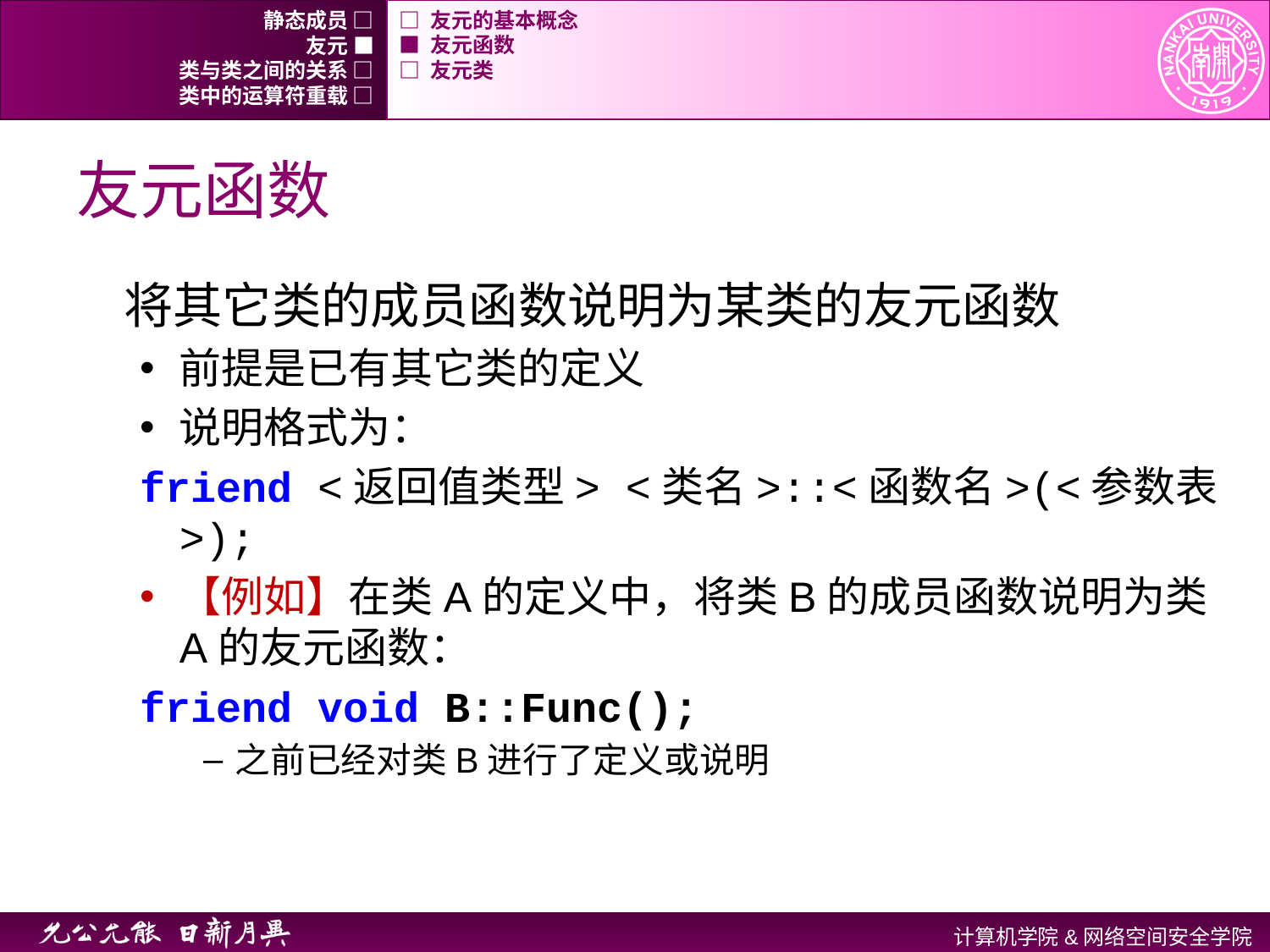

静态成员 □
□ 友元的基本概念
友元 ■
■ 友元函数
类与类之间的关系 □
□ 友元类
类中的运算符重载 □

# 友元函数
将其它类的成员函数说明为某类的友元函数
前提是已有其它类的定义
说明格式为：
friend <返回值类型> <类名>::<函数名>(<参数表>);
【例如】在类A的定义中，将类B的成员函数说明为类A的友元函数：
friend void B::Func();
之前已经对类B进行了定义或说明